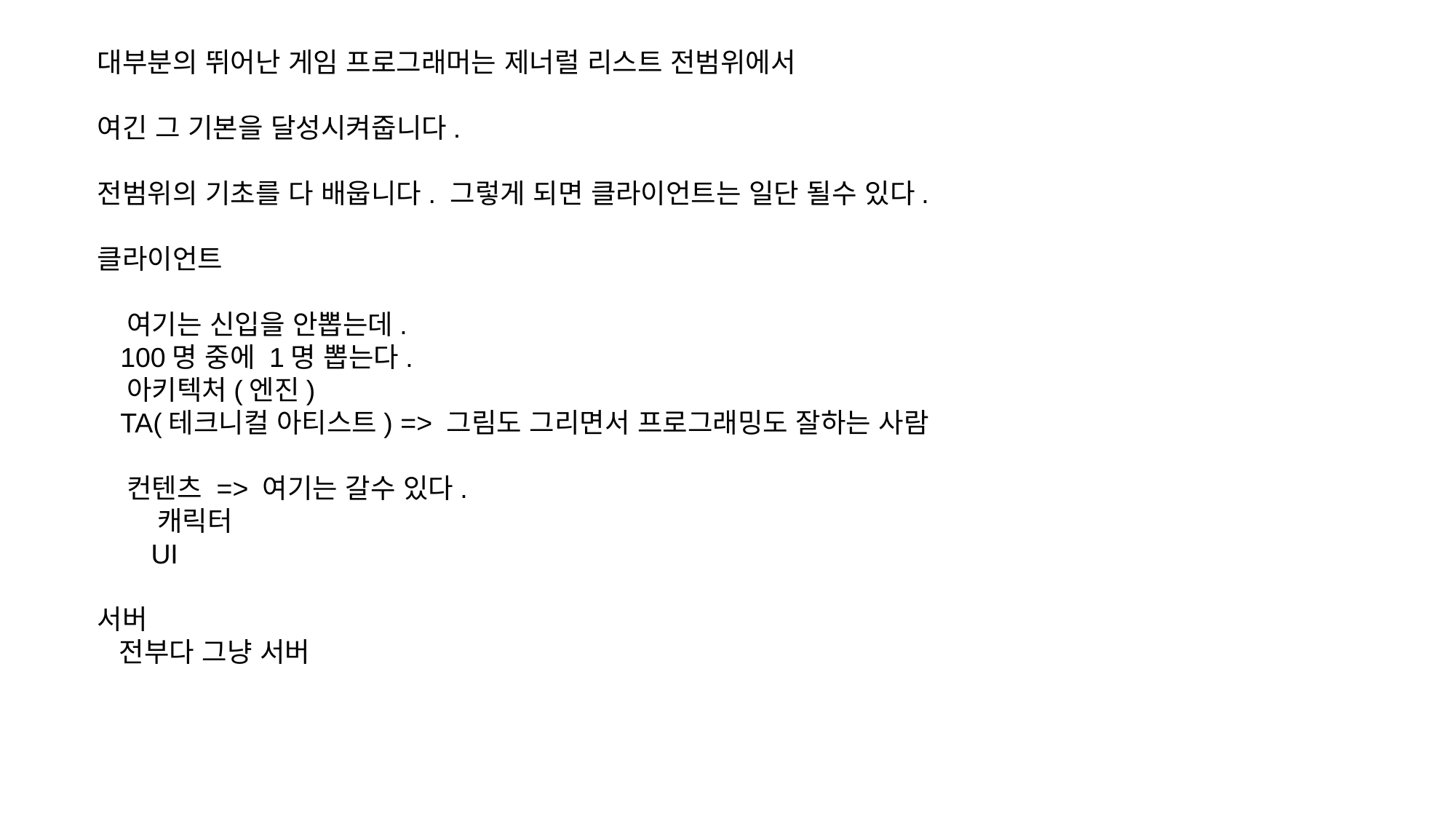

대부분의 뛰어난 게임 프로그래머는 제너럴 리스트 전범위에서

여긴 그 기본을 달성시켜줍니다.

전범위의 기초를 다 배웁니다. 그렇게 되면 클라이언트는 일단 될수 있다.

클라이언트

   여기는 신입을 안뽑는데.
   100명 중에 1명 뽑는다.
   아키텍처(엔진)
   TA(테크니컬 아티스트) => 그림도 그리면서 프로그래밍도 잘하는 사람

   컨텐츠 => 여기는 갈수 있다.
       캐릭터
       UI

서버
  전부다 그냥 서버